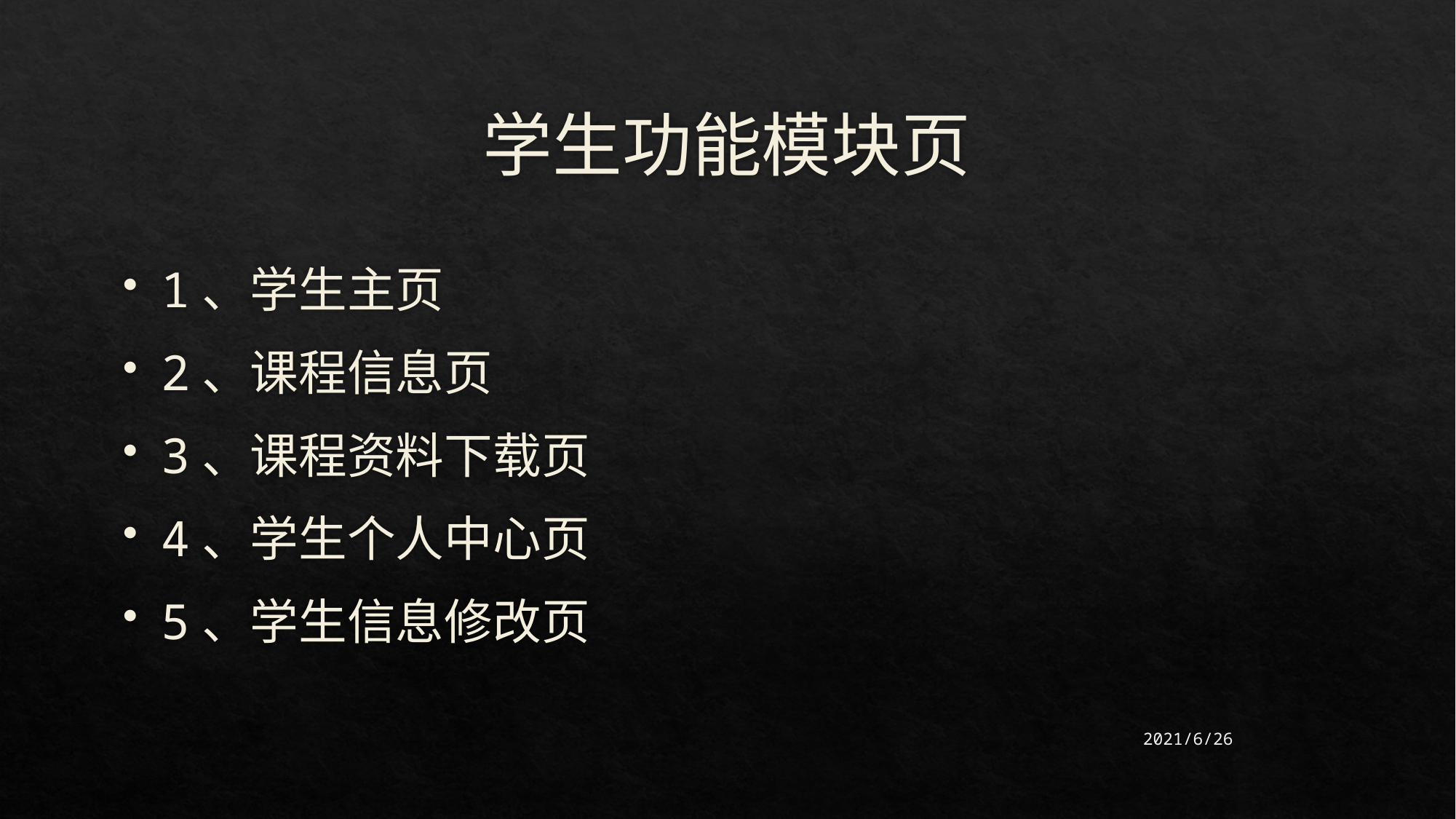

# 学生功能模块页
1、学生主页
2、课程信息页
3、课程资料下载页
4、学生个人中心页
5、学生信息修改页
2021/6/26